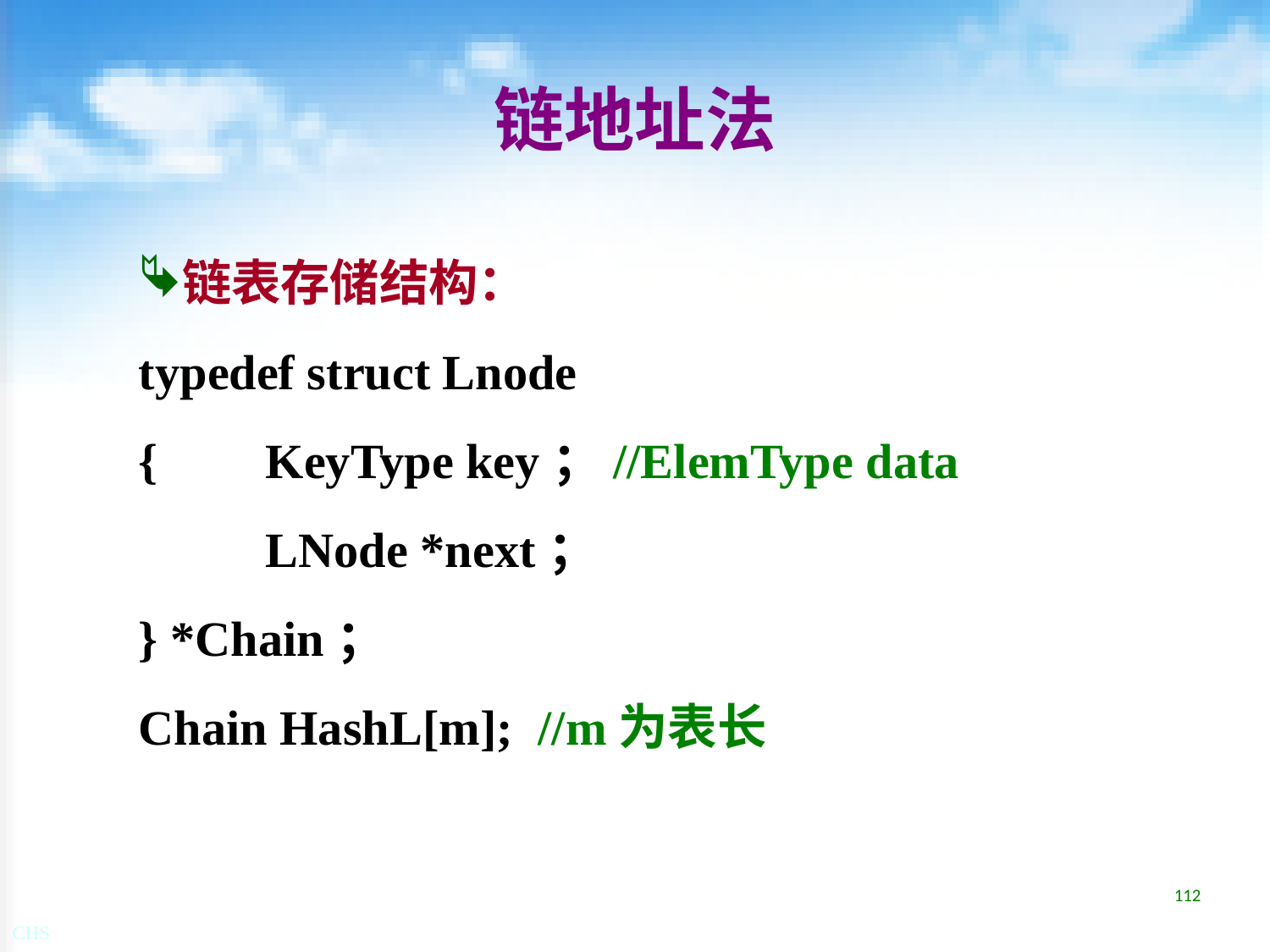

# 链地址法
链表存储结构：
typedef struct Lnode
{	KeyType key；//ElemType data
	LNode *next；
} *Chain；
Chain HashL[m];  //m为表长
112